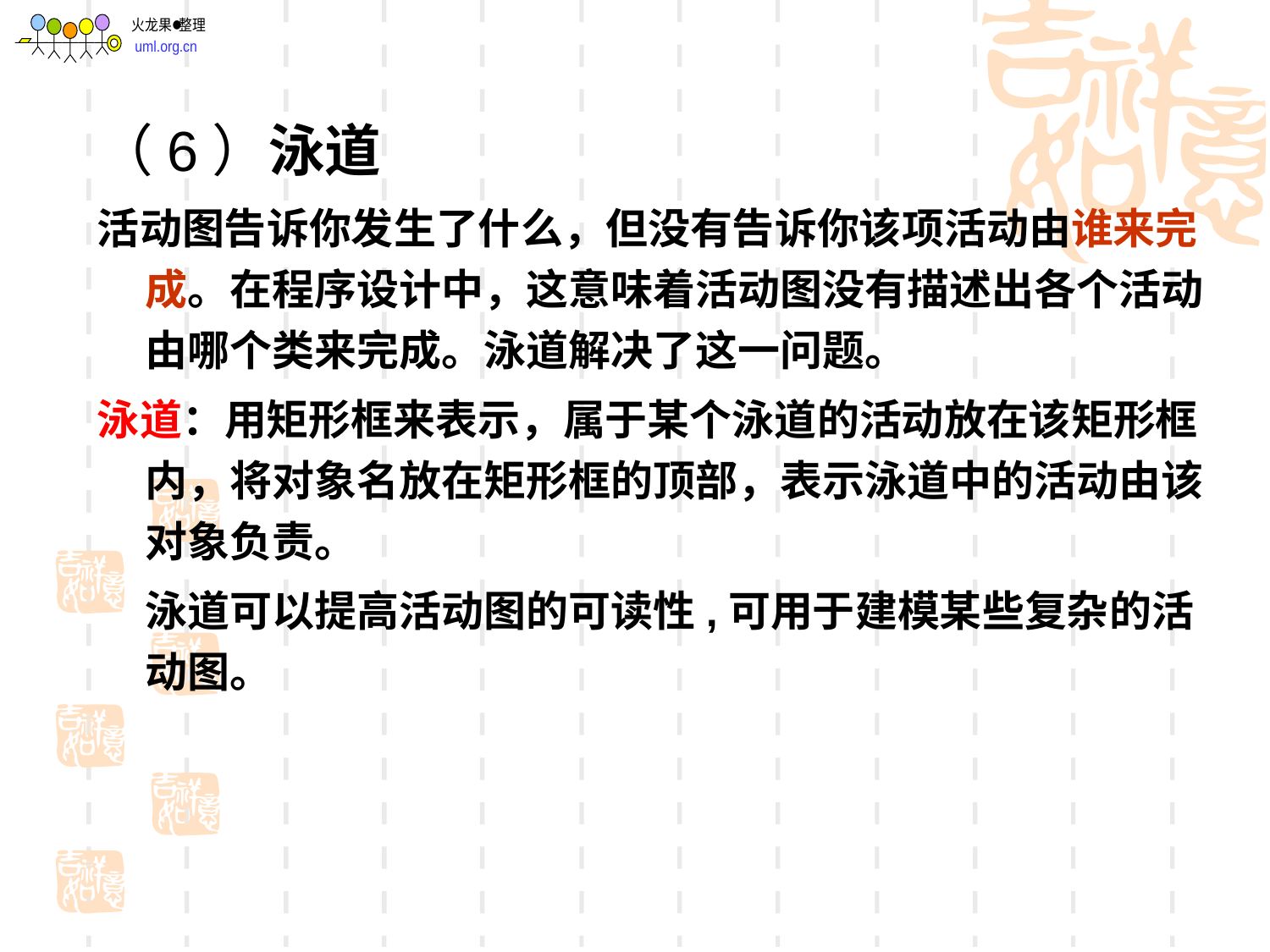

（6）泳道
活动图告诉你发生了什么，但没有告诉你该项活动由谁来完成。在程序设计中，这意味着活动图没有描述出各个活动由哪个类来完成。泳道解决了这一问题。
泳道：用矩形框来表示，属于某个泳道的活动放在该矩形框内，将对象名放在矩形框的顶部，表示泳道中的活动由该对象负责。
    泳道可以提高活动图的可读性,可用于建模某些复杂的活动图。